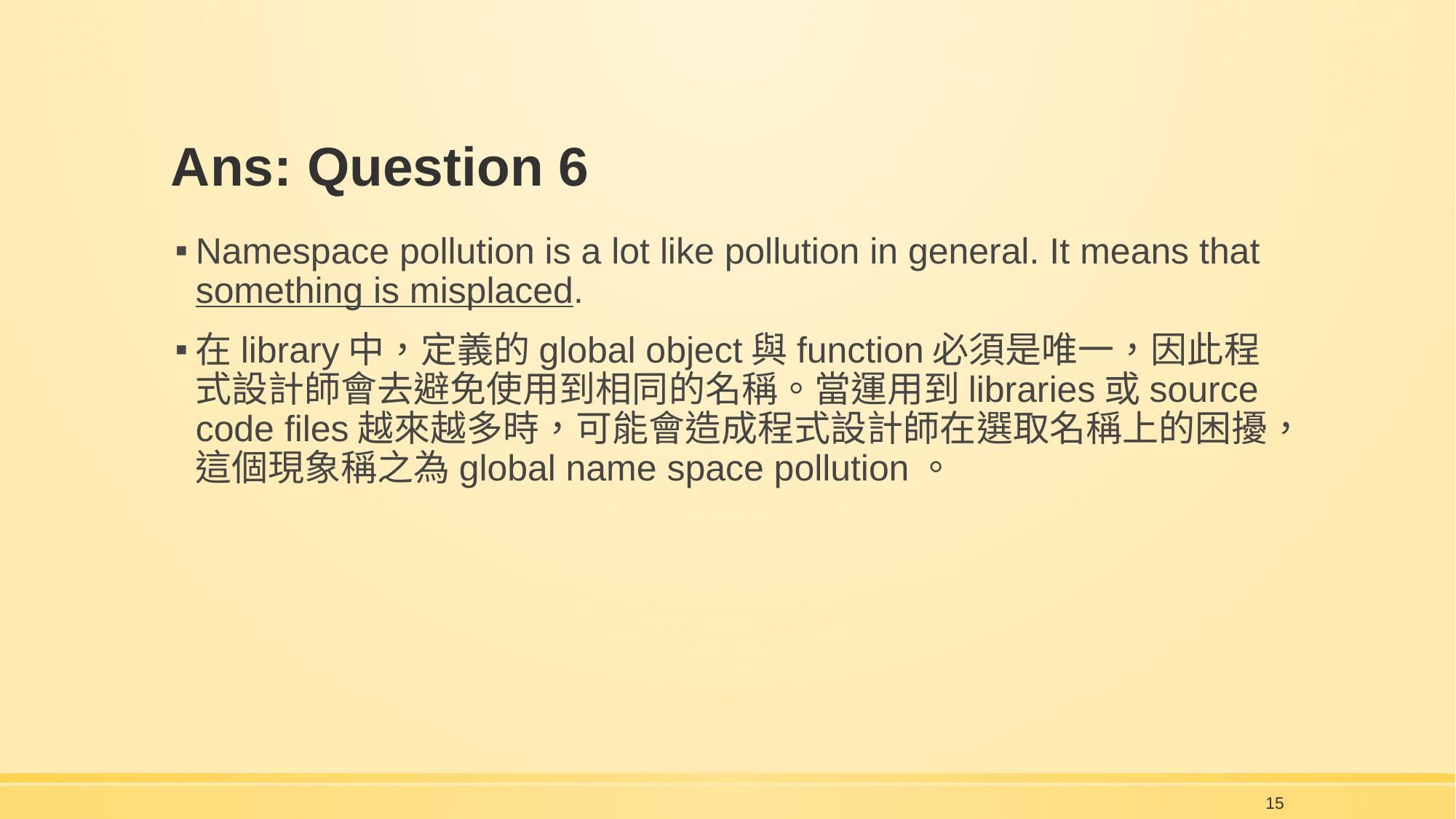

# Ans: Question 6
Namespace pollution is a lot like pollution in general. It means that something is misplaced.
在library中，定義的global object與function必須是唯一，因此程式設計師會去避免使用到相同的名稱。當運用到libraries或source code files越來越多時，可能會造成程式設計師在選取名稱上的困擾，這個現象稱之為global name space pollution。

15